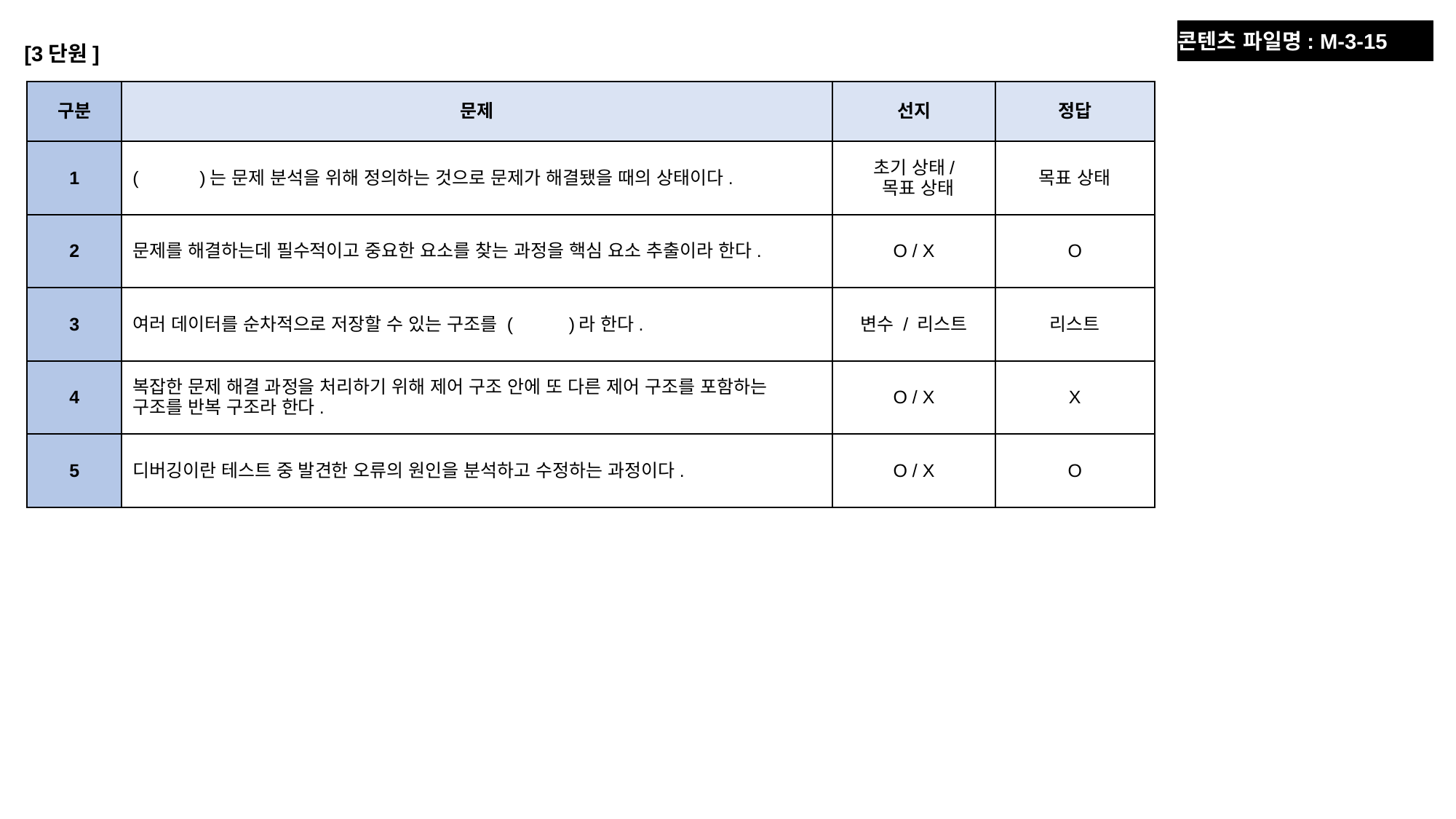

콘텐츠 파일명: M-3-15
[3단원]
| 구분 | 문제 | 선지 | 정답 |
| --- | --- | --- | --- |
| 1 | ( )는 문제 분석을 위해 정의하는 것으로 문제가 해결됐을 때의 상태이다. | 초기 상태/ 목표 상태 | 목표 상태 |
| 2 | 문제를 해결하는데 필수적이고 중요한 요소를 찾는 과정을 핵심 요소 추출이라 한다. | O / X | O |
| 3 | 여러 데이터를 순차적으로 저장할 수 있는 구조를 ( )라 한다. | 변수 / 리스트 | 리스트 |
| 4 | 복잡한 문제 해결 과정을 처리하기 위해 제어 구조 안에 또 다른 제어 구조를 포함하는 구조를 반복 구조라 한다. | O / X | X |
| 5 | 디버깅이란 테스트 중 발견한 오류의 원인을 분석하고 수정하는 과정이다. | O / X | O |